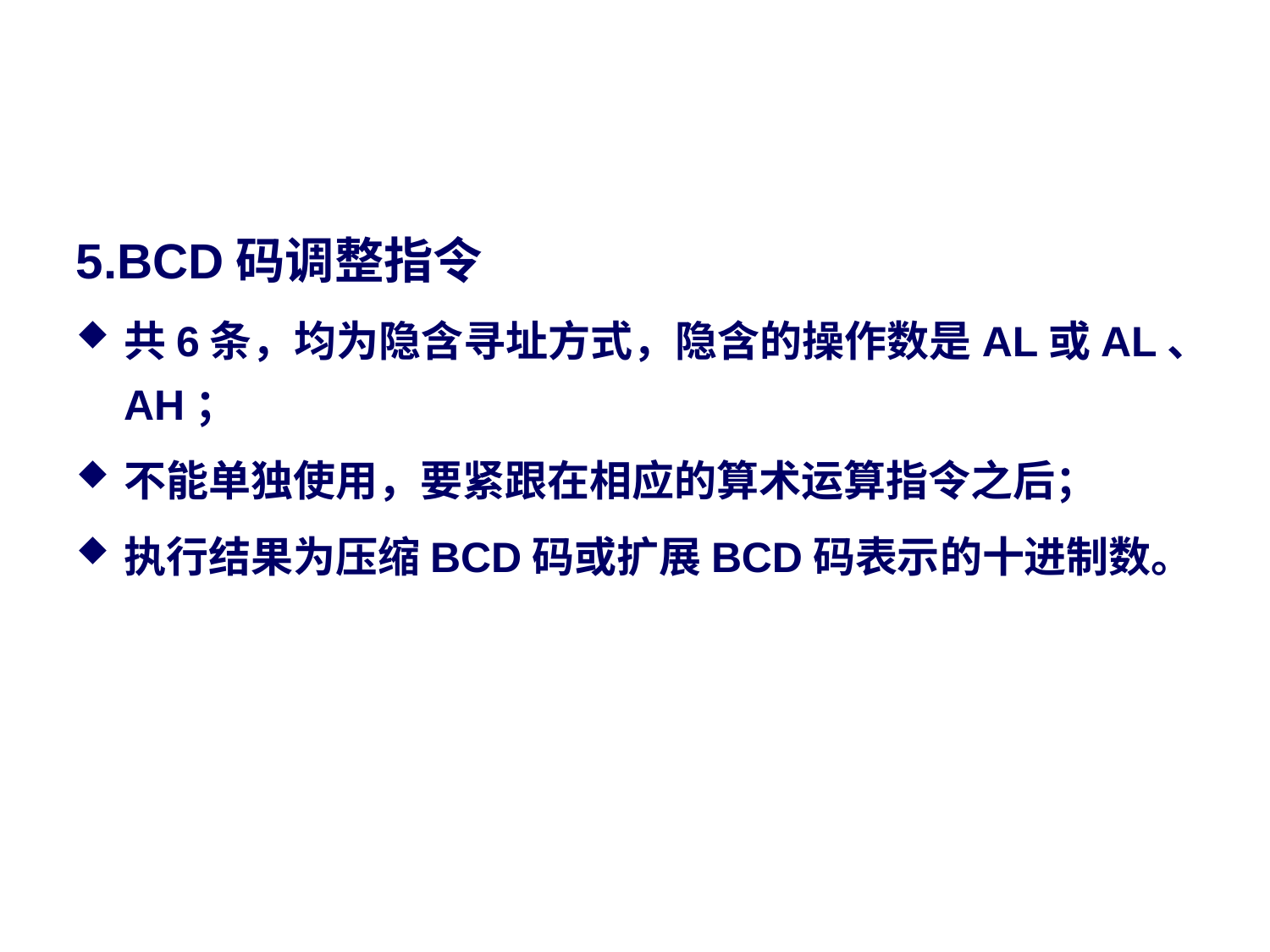

#
5.BCD码调整指令
共6条，均为隐含寻址方式，隐含的操作数是AL或AL、AH；
不能单独使用，要紧跟在相应的算术运算指令之后；
执行结果为压缩BCD码或扩展BCD码表示的十进制数。